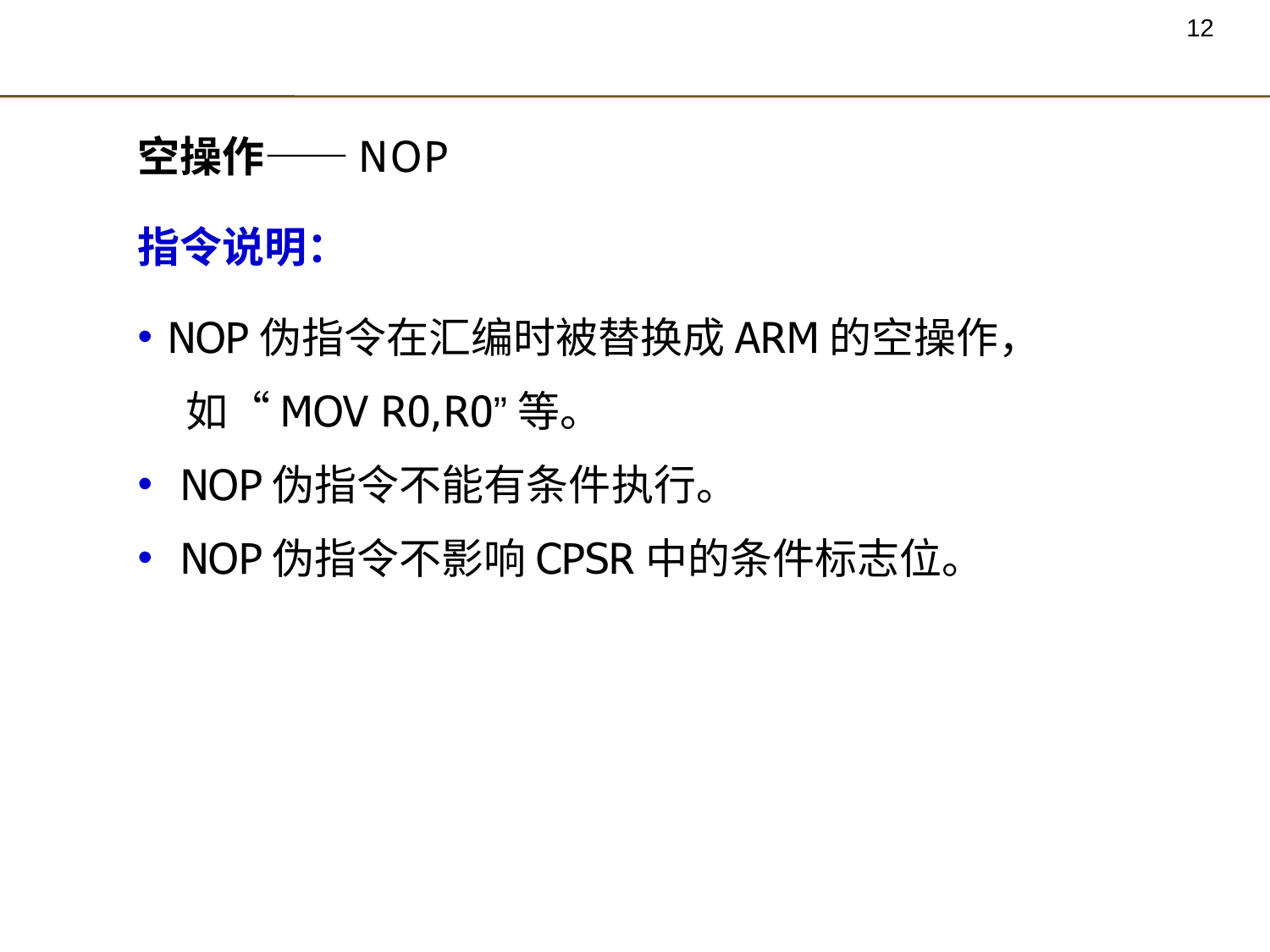

空操作——NOP
指令说明：
NOP伪指令在汇编时被替换成ARM的空操作，
    如“MOV R0,R0”等。
 NOP伪指令不能有条件执行。
 NOP伪指令不影响CPSR中的条件标志位。